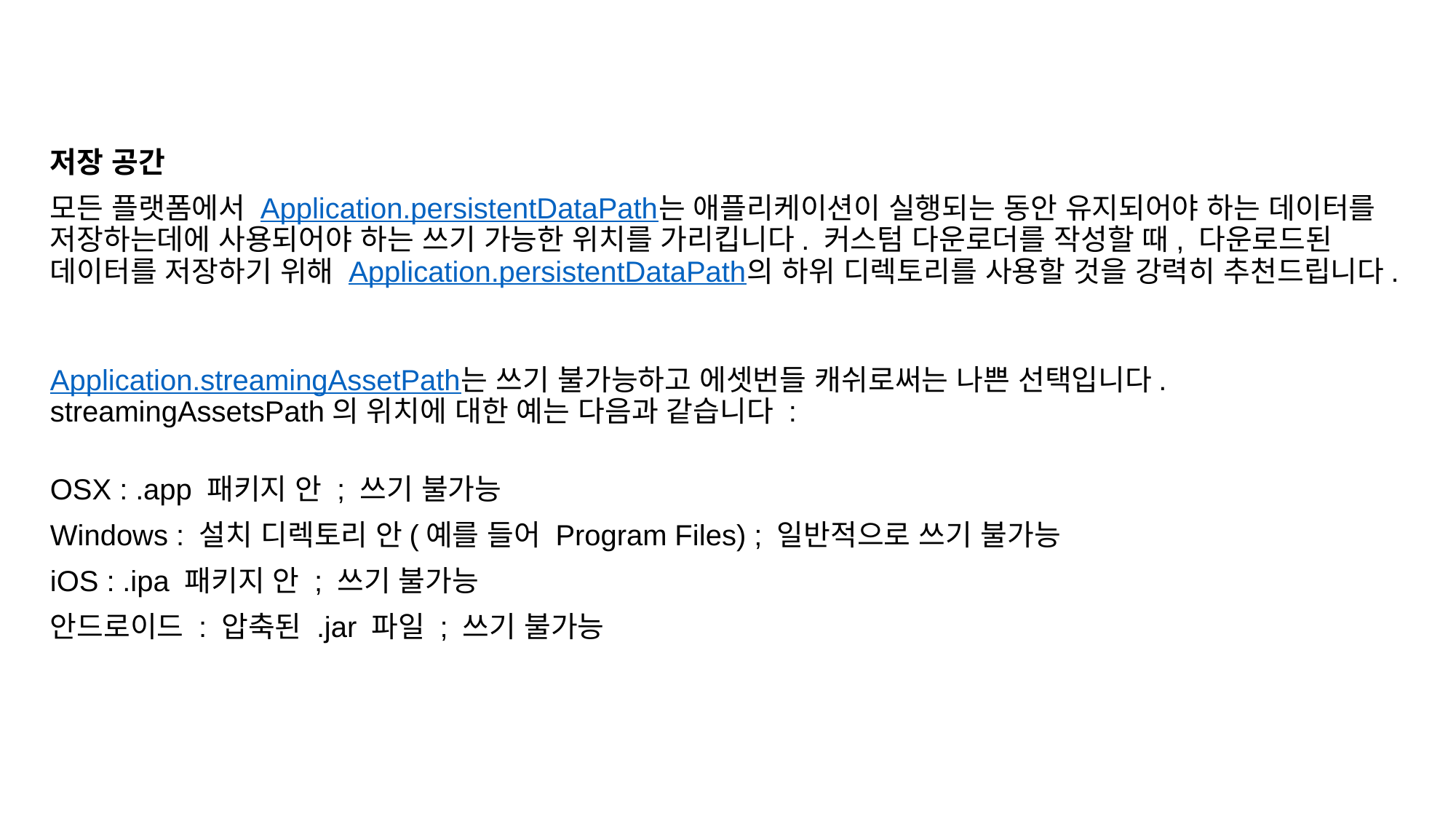

#
저장 공간
모든 플랫폼에서 Application.persistentDataPath는 애플리케이션이 실행되는 동안 유지되어야 하는 데이터를 저장하는데에 사용되어야 하는 쓰기 가능한 위치를 가리킵니다. 커스텀 다운로더를 작성할 때, 다운로드된 데이터를 저장하기 위해 Application.persistentDataPath의 하위 디렉토리를 사용할 것을 강력히 추천드립니다.
Application.streamingAssetPath는 쓰기 불가능하고 에셋번들 캐쉬로써는 나쁜 선택입니다. streamingAssetsPath의 위치에 대한 예는 다음과 같습니다 :
OSX : .app 패키지 안 ; 쓰기 불가능
Windows : 설치 디렉토리 안(예를 들어 Program Files) ; 일반적으로 쓰기 불가능
iOS : .ipa 패키지 안 ; 쓰기 불가능
안드로이드 : 압축된 .jar 파일 ; 쓰기 불가능